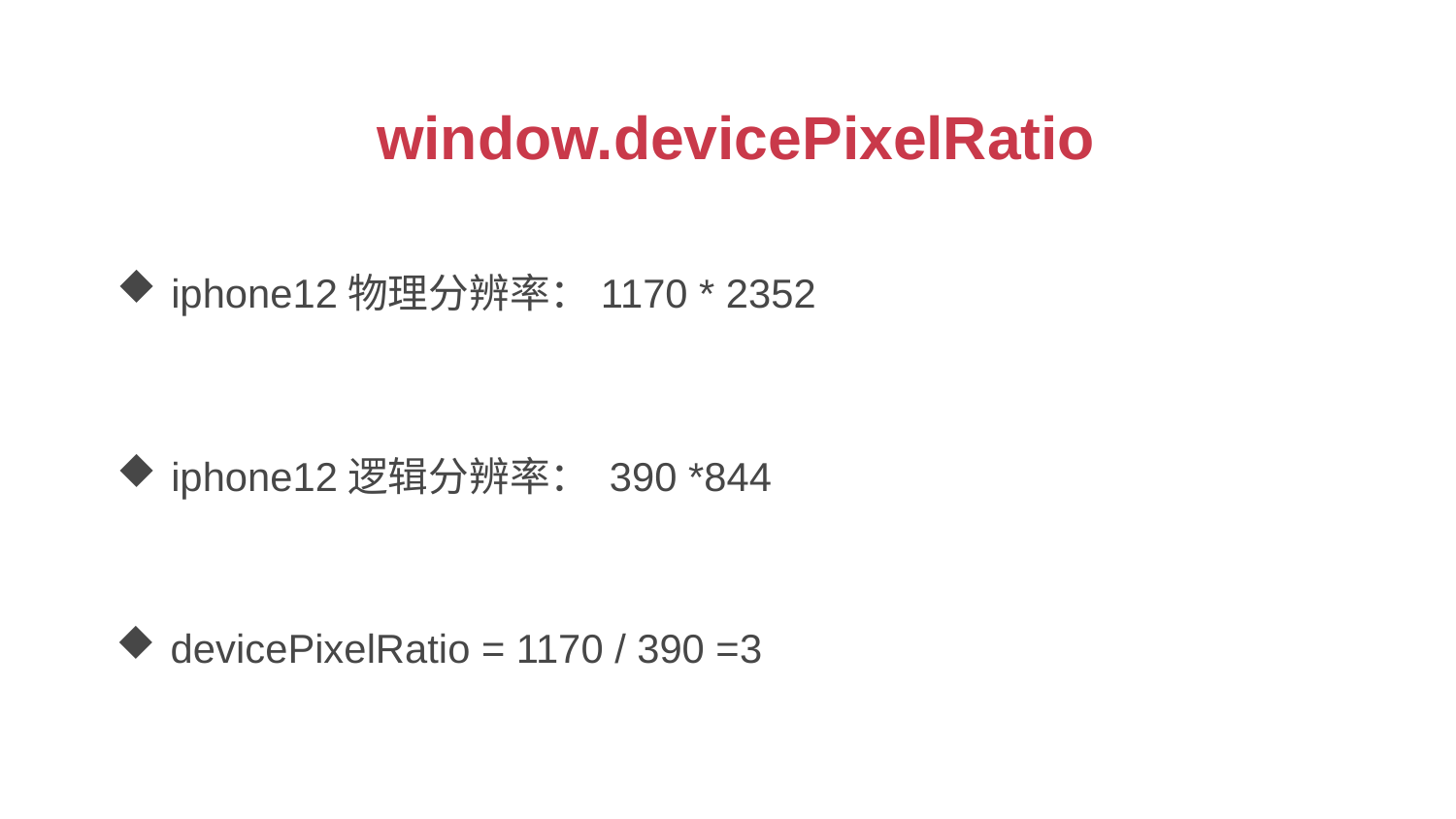

window.devicePixelRatio
iphone12物理分辨率：1170 * 2352
iphone12逻辑分辨率： 390 *844
devicePixelRatio = 1170 / 390 =3